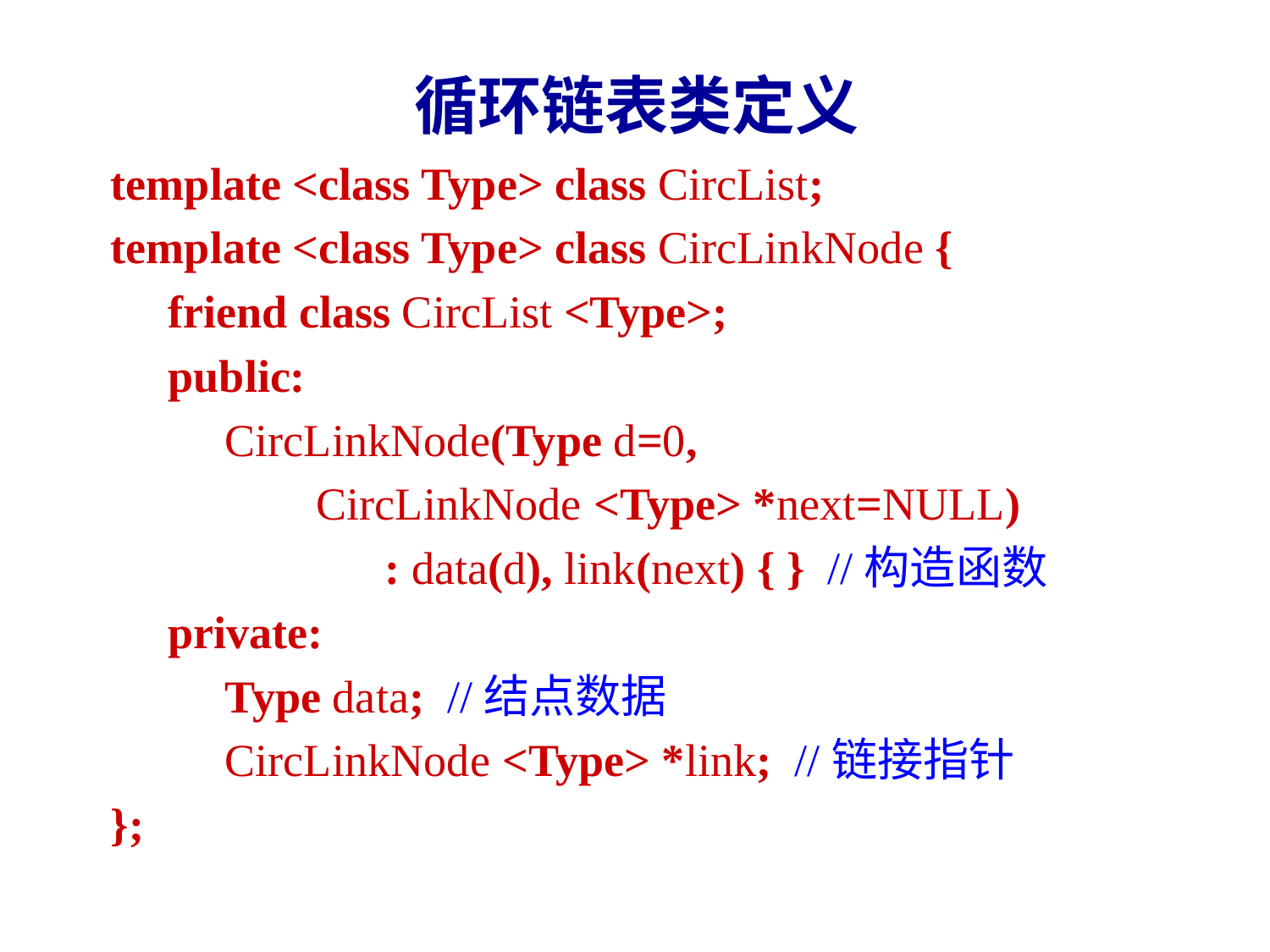

循环链表类定义
template <class Type> class CircList;
template <class Type> class CircLinkNode {
     friend class CircList <Type>;
     public:
          CircLinkNode(Type d=0,
                  CircLinkNode <Type> *next=NULL)
                        : data(d), link(next) { }  //构造函数
     private:
          Type data;  //结点数据
          CircLinkNode <Type> *link;  //链接指针
};
137